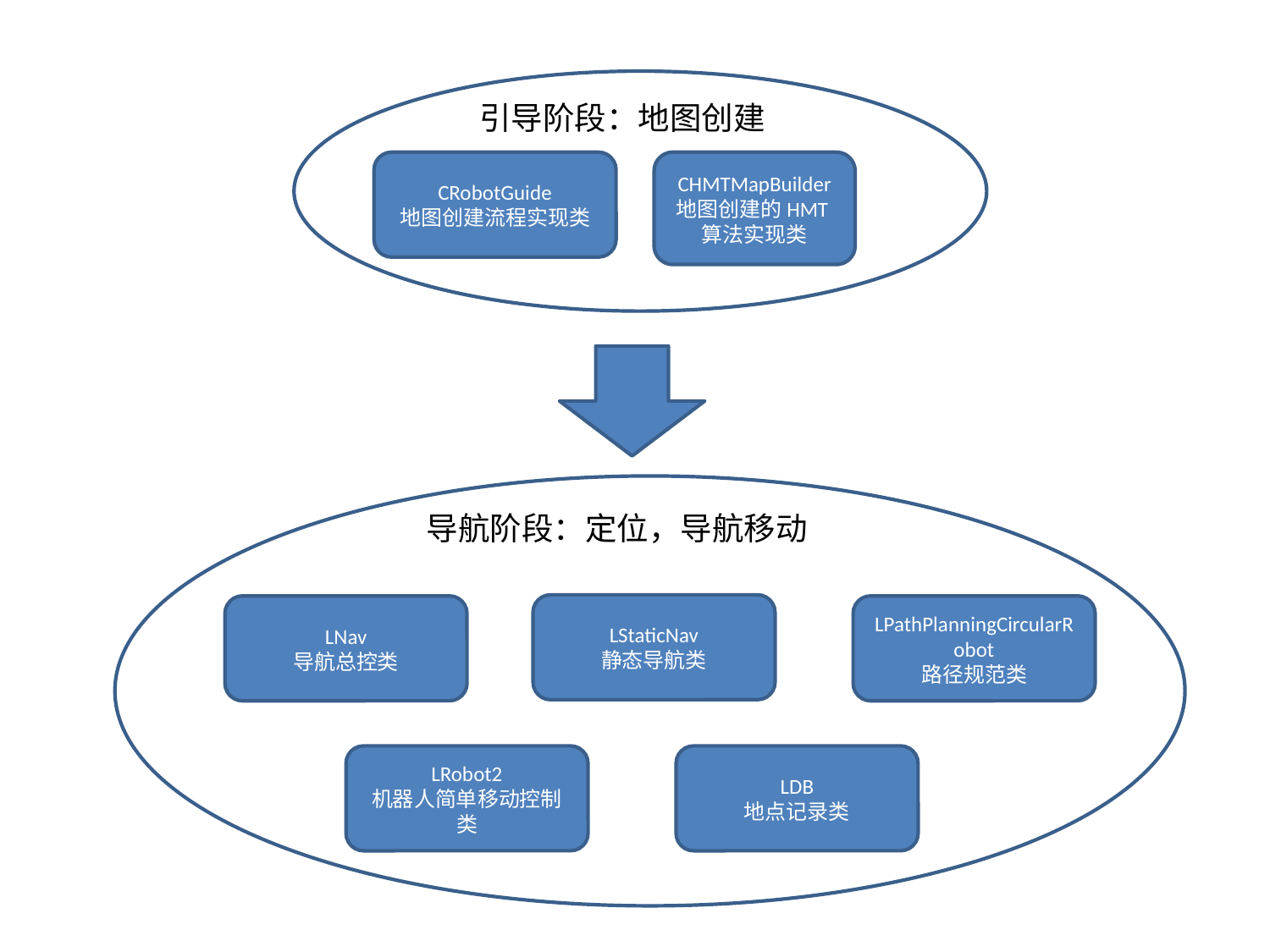

引导阶段：地图创建
CRobotGuide
地图创建流程实现类
CHMTMapBuilder
地图创建的HMT算法实现类

导航阶段：定位，导航移动
LStaticNav
静态导航类
LNav
导航总控类
LPathPlanningCircularRobot
路径规范类
LRobot2
机器人简单移动控制类
LDB
地点记录类